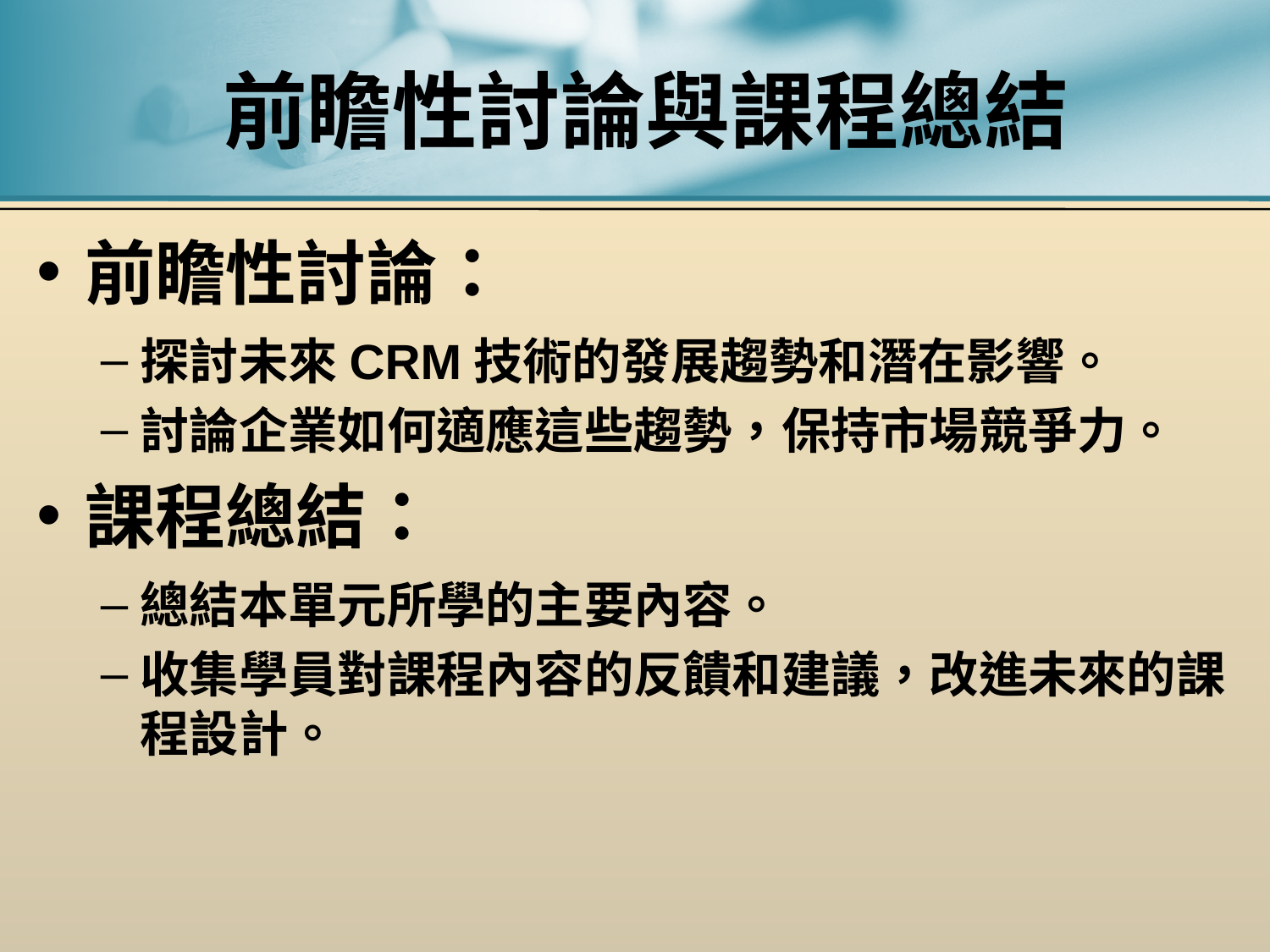

# 前瞻性討論與課程總結
前瞻性討論：
探討未來CRM技術的發展趨勢和潛在影響。
討論企業如何適應這些趨勢，保持市場競爭力。
課程總結：
總結本單元所學的主要內容。
收集學員對課程內容的反饋和建議，改進未來的課程設計。